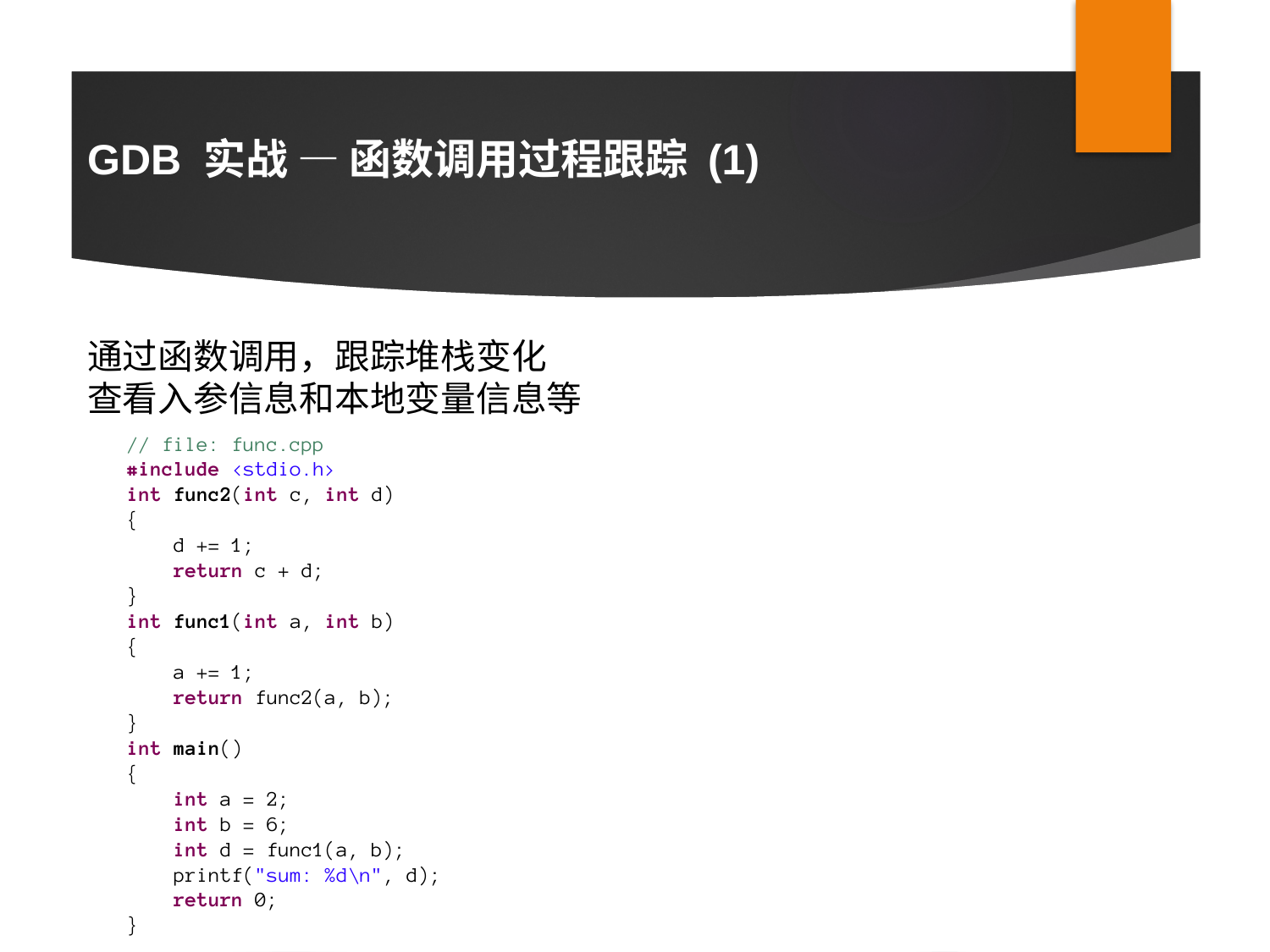

GDB 实战 — 函数调用过程跟踪 (1)
通过函数调用，跟踪堆栈变化
查看入参信息和本地变量信息等
// file: func.cpp
#include <stdio.h>
int func2(int c, int d)
{
    d += 1;
    return c + d;
}
int func1(int a, int b)
{
    a += 1;
    return func2(a, b);
}
int main()
{
    int a = 2;
    int b = 6;
    int d = func1(a, b);
    printf("sum: %d\n", d);
    return 0;
}